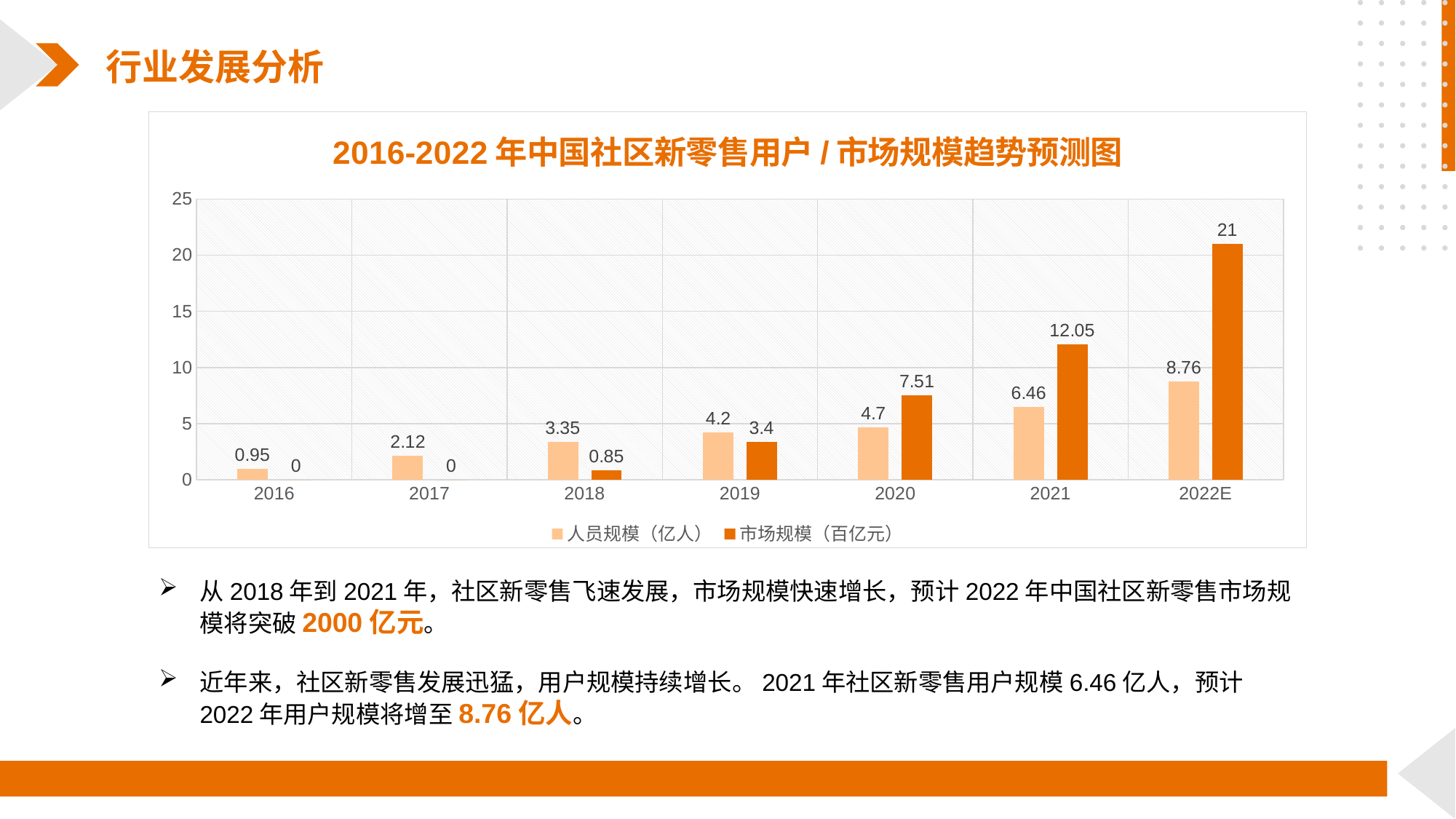

行业发展分析

### Chart: 2016-2022年中国社区新零售用户/市场规模趋势预测图

| Category | 人员规模（亿人） | 市场规模（百亿元） |
|---|---|---|
| 2016 | 0.95 | 0.0 |
| 2017 | 2.12 | 0.0 |
| 2018 | 3.35 | 0.85 |
| 2019 | 4.2 | 3.4 |
| 2020 | 4.7 | 7.51 |
| 2021 | 6.46 | 12.05 |
| 2022E | 8.76 | 21.0 |
YOUR  TEXT  HERE
YOUR  TEXT  HERE

从2018年到2021年，社区新零售飞速发展，市场规模快速增长，预计2022年中国社区新零售市场规模将突破2000亿元。

近年来，社区新零售发展迅猛，用户规模持续增长。2021年社区新零售用户规模6.46亿人，预计2022年用户规模将增至8.76亿人。